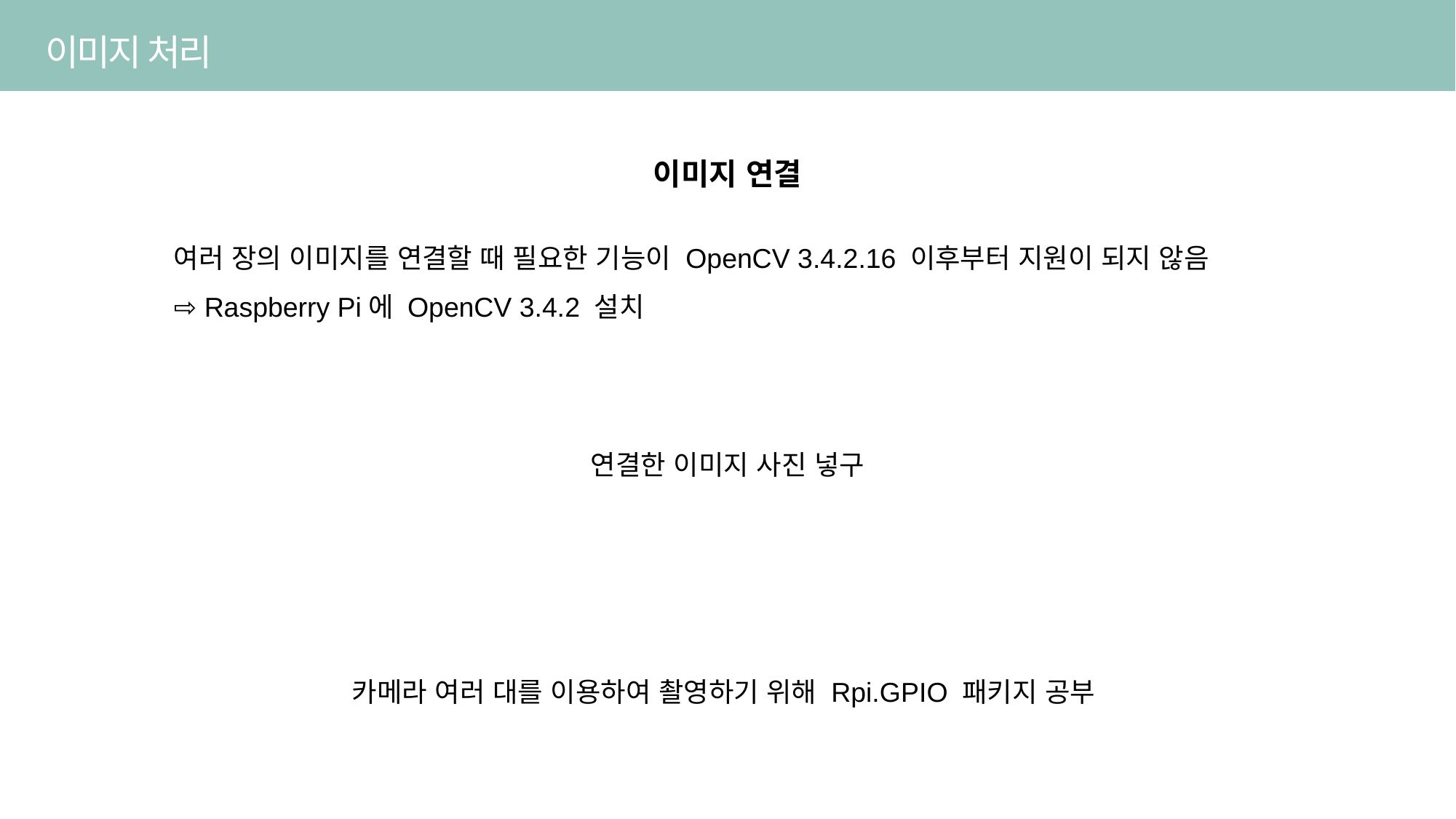

이미지 처리
이미지 연결
여러 장의 이미지를 연결할 때 필요한 기능이 OpenCV 3.4.2.16 이후부터 지원이 되지 않음
⇨ Raspberry Pi에 OpenCV 3.4.2 설치
연결한 이미지 사진 넣구
카메라 여러 대를 이용하여 촬영하기 위해 Rpi.GPIO 패키지 공부